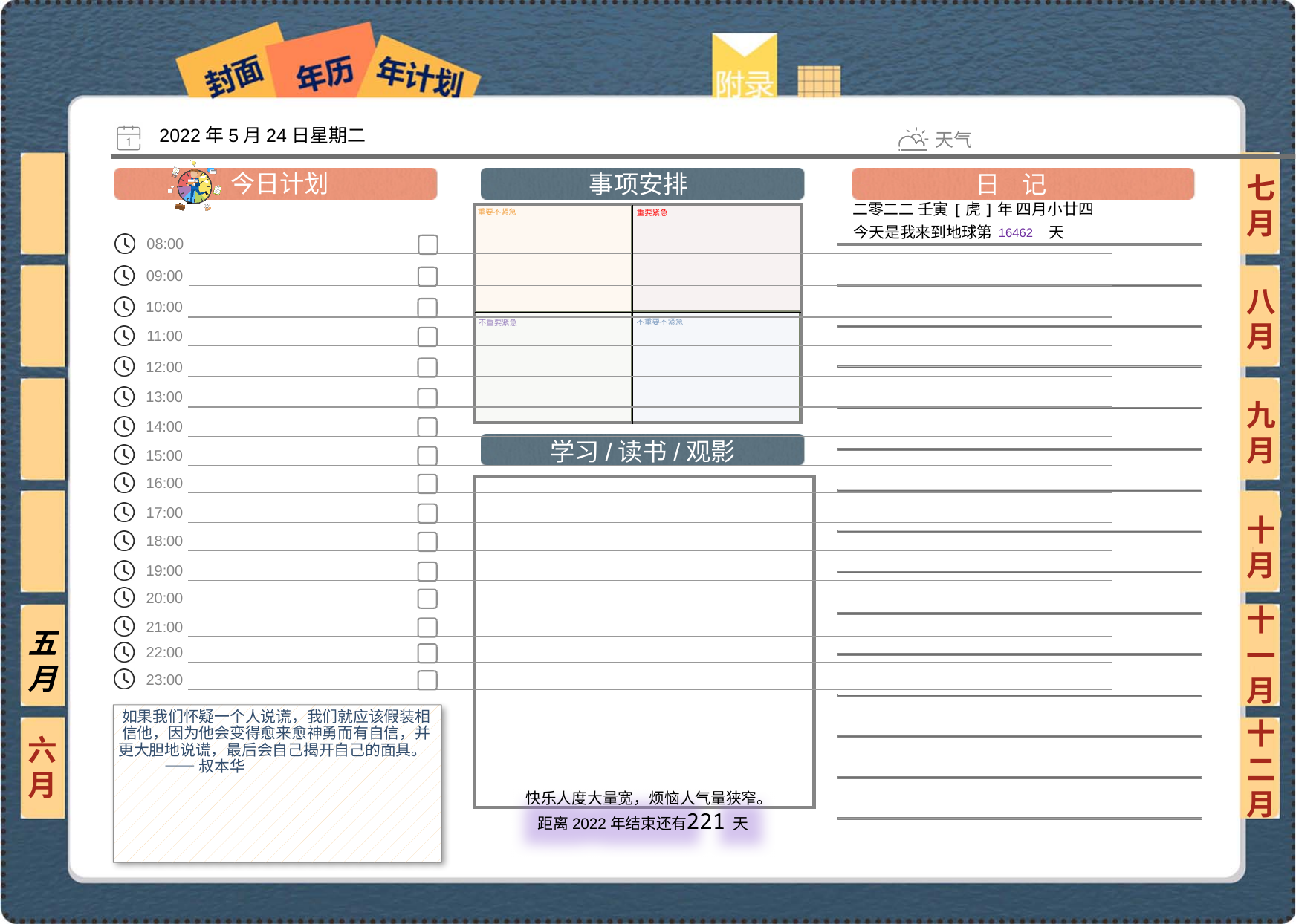

2022年5月24日星期二
七月
二零二二 壬寅[虎]年 四月小廿四
16462
八月
九月
十月
十一月
五月
如果我们怀疑一个人说谎，我们就应该假装相信他，因为他会变得愈来愈神勇而有自信，并更大胆地说谎，最后会自己揭开自己的面具。   —— 叔本华

六月
十二月
221
 快乐人度大量宽，烦恼人气量狭窄。